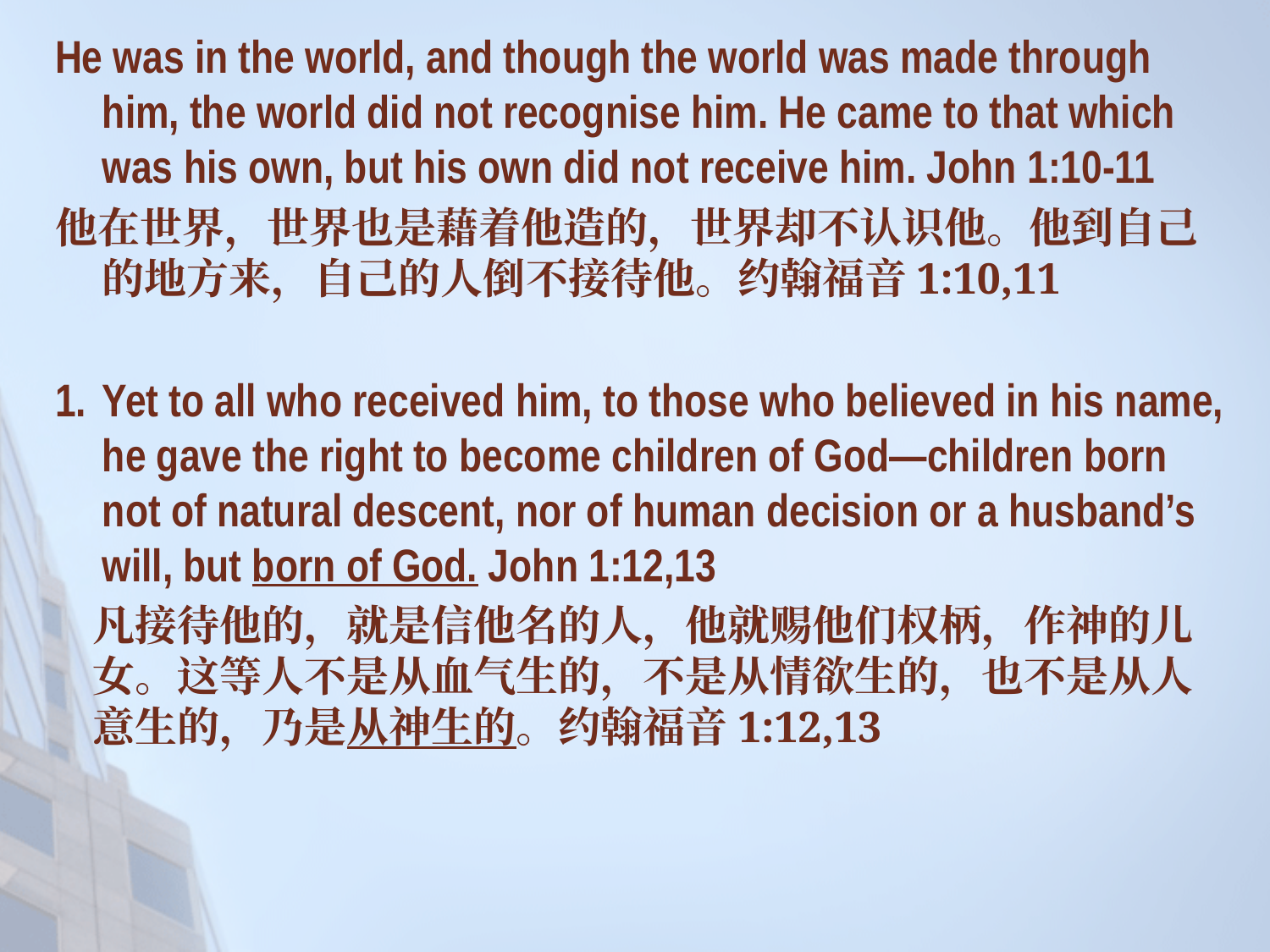

He was in the world, and though the world was made through him, the world did not recognise him. He came to that which was his own, but his own did not receive him. John 1:10-11
他在世界，世界也是藉着他造的，世界却不认识他。他到自己的地方来，自己的人倒不接待他。约翰福音1:10,11

Yet to all who received him, to those who believed in his name, he gave the right to become children of God—children born not of natural descent, nor of human decision or a husband’s will, but born of God. John 1:12,13
凡接待他的，就是信他名的人，他就赐他们权柄，作神的儿女。这等人不是从血气生的，不是从情欲生的，也不是从人意生的，乃是从神生的。约翰福音1:12,13